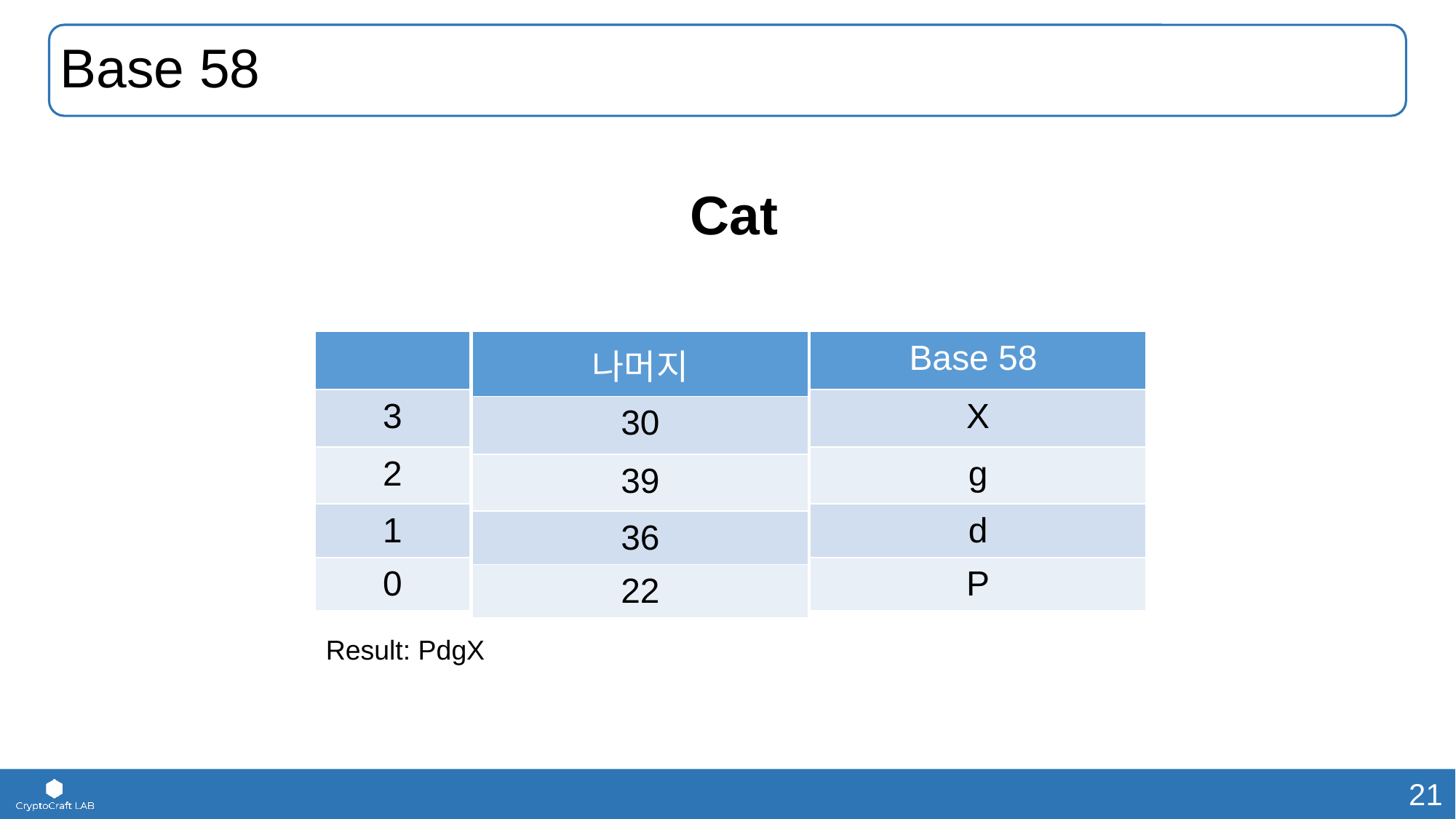

# Base 58
Cat
|  |
| --- |
| 3 |
| 2 |
| 1 |
| 0 |
| 나머지 |
| --- |
| 30 |
| 39 |
| 36 |
| 22 |
| Base 58 |
| --- |
| X |
| g |
| d |
| P |
Result: PdgX